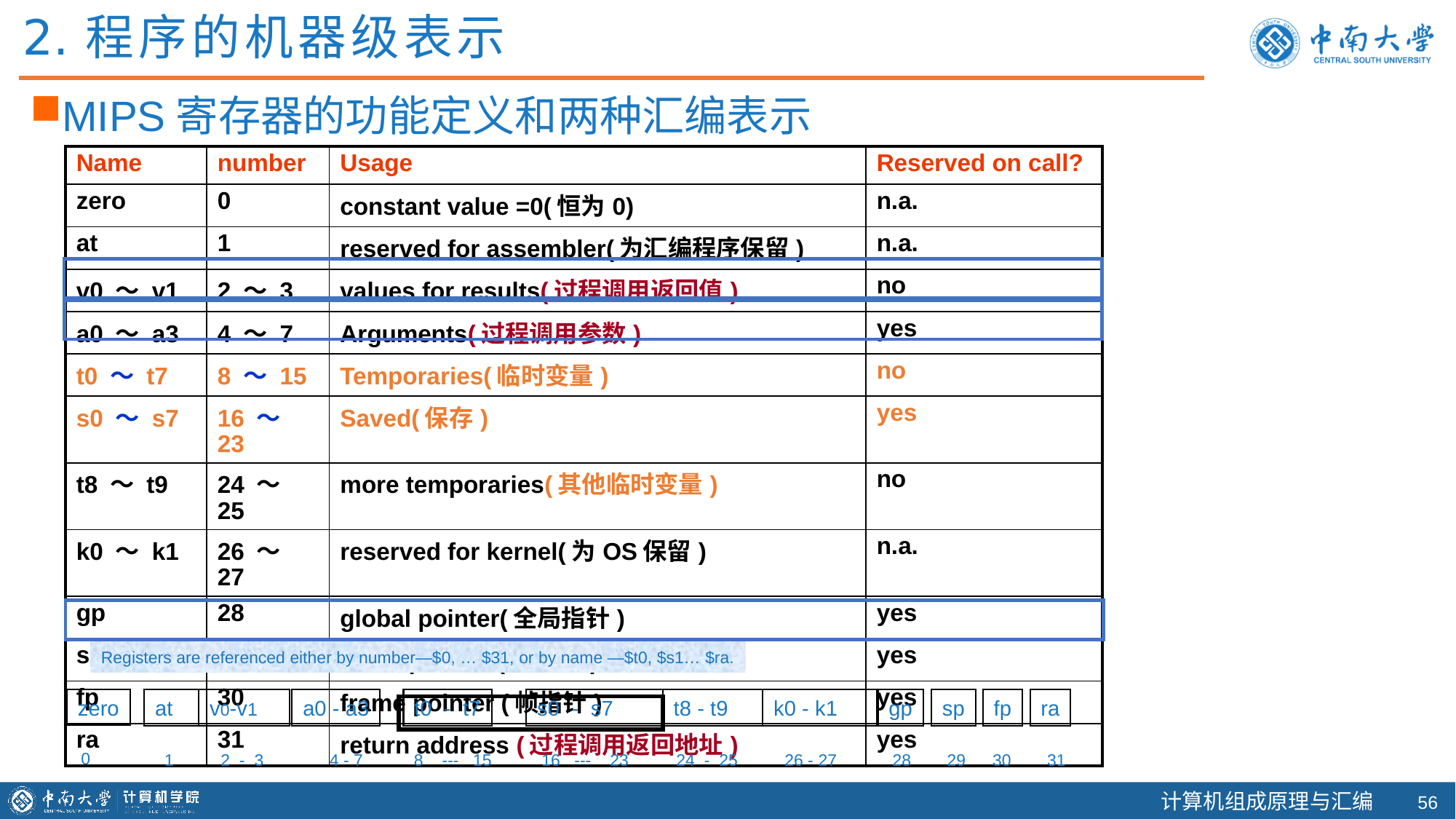

2.程序的机器级表示
MIPS寄存器的功能定义和两种汇编表示
| Name | number | Usage | Reserved on call? |
| --- | --- | --- | --- |
| zero | 0 | constant value =0(恒为0) | n.a. |
| at | 1 | reserved for assembler(为汇编程序保留) | n.a. |
| v0 ～ v1 | 2 ～ 3 | values for results(过程调用返回值) | no |
| a0 ～ a3 | 4 ～ 7 | Arguments(过程调用参数) | yes |
| t0 ～ t7 | 8 ～ 15 | Temporaries(临时变量) | no |
| s0 ～ s7 | 16 ～ 23 | Saved(保存) | yes |
| t8 ～ t9 | 24 ～ 25 | more temporaries(其他临时变量) | no |
| k0 ～ k1 | 26 ～ 27 | reserved for kernel(为OS保留) | n.a. |
| gp | 28 | global pointer(全局指针) | yes |
| sp | 29 | stack pointer (栈指针) | yes |
| fp | 30 | frame pointer (帧指针) | yes |
| ra | 31 | return address (过程调用返回地址) | yes |

Registers are referenced either by number—$0, … $31, or by name —$t0, $s1… $ra.

zero
at
v0-v1
a0 - a3
t0  -  t7
s0  -  s7
t8 - t9
k0 - k1
gp
sp
fp
ra

0
1
2  -  3
4 - 7
8    ---   15
16   ---    23
24  -  25
26 - 27
28
29
30
31
56